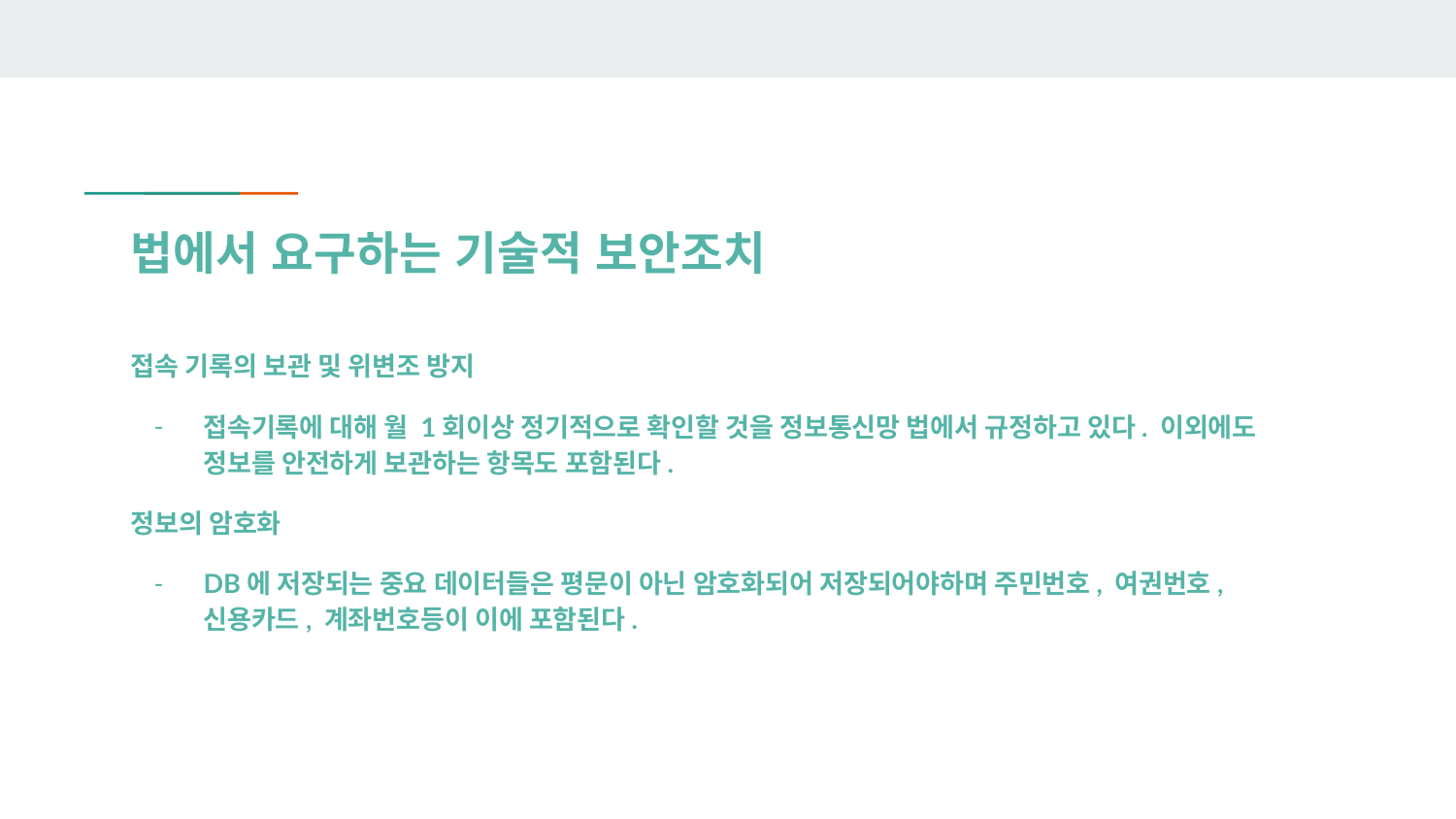

# 법에서 요구하는 기술적 보안조치

접속 기록의 보관 및 위변조 방지
접속기록에 대해 월 1회이상 정기적으로 확인할 것을 정보통신망 법에서 규정하고 있다. 이외에도 정보를 안전하게 보관하는 항목도 포함된다.
정보의 암호화
DB에 저장되는 중요 데이터들은 평문이 아닌 암호화되어 저장되어야하며 주민번호, 여권번호, 신용카드, 계좌번호등이 이에 포함된다.